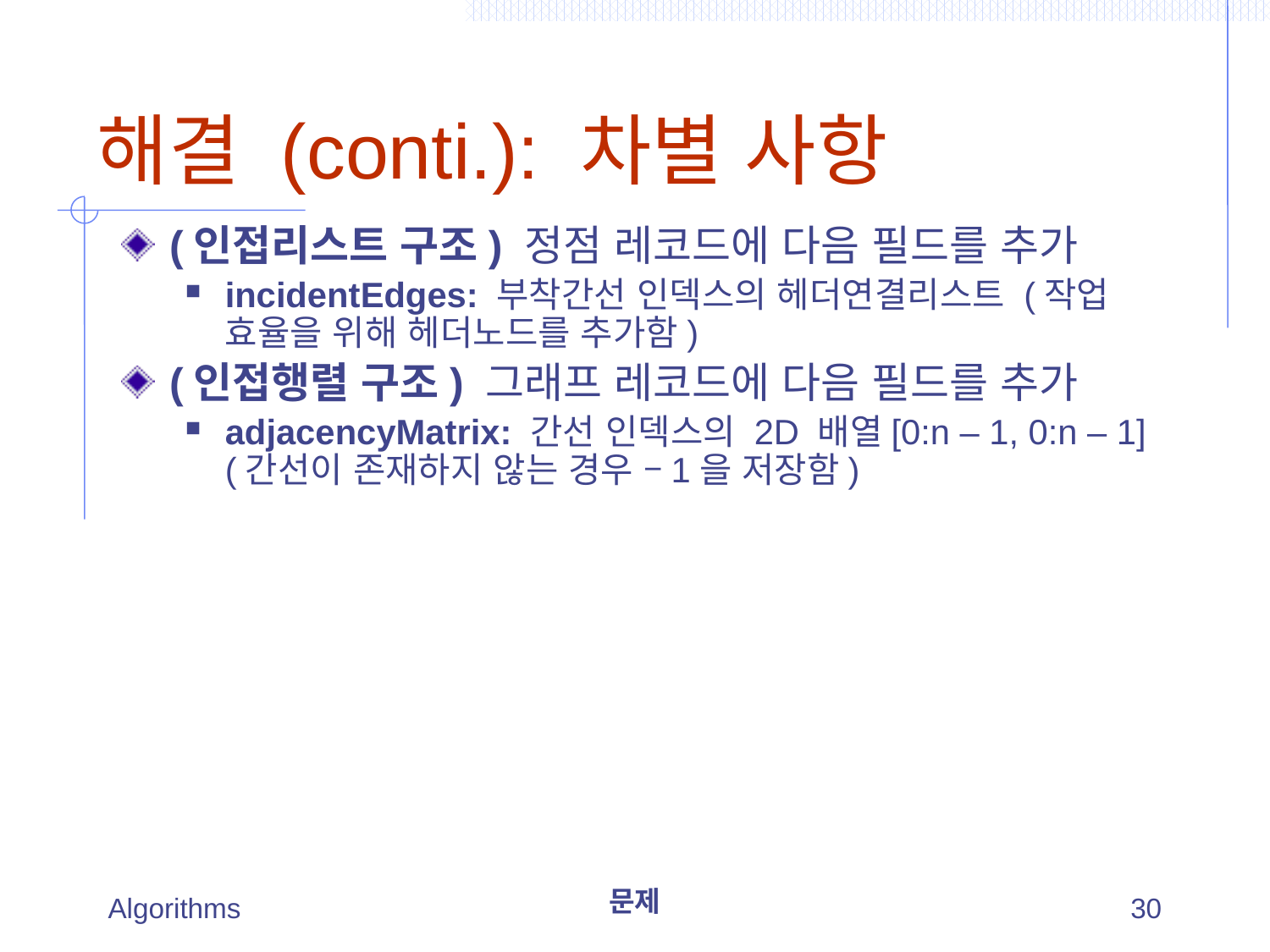

# 해결 (conti.): 차별 사항
(인접리스트 구조) 정점 레코드에 다음 필드를 추가
incidentEdges: 부착간선 인덱스의 헤더연결리스트 (작업 효율을 위해 헤더노드를 추가함)
(인접행렬 구조) 그래프 레코드에 다음 필드를 추가
adjacencyMatrix: 간선 인덱스의 2D 배열[0:n – 1, 0:n – 1] (간선이 존재하지 않는 경우 –1을 저장함)
Algorithms
문제
30